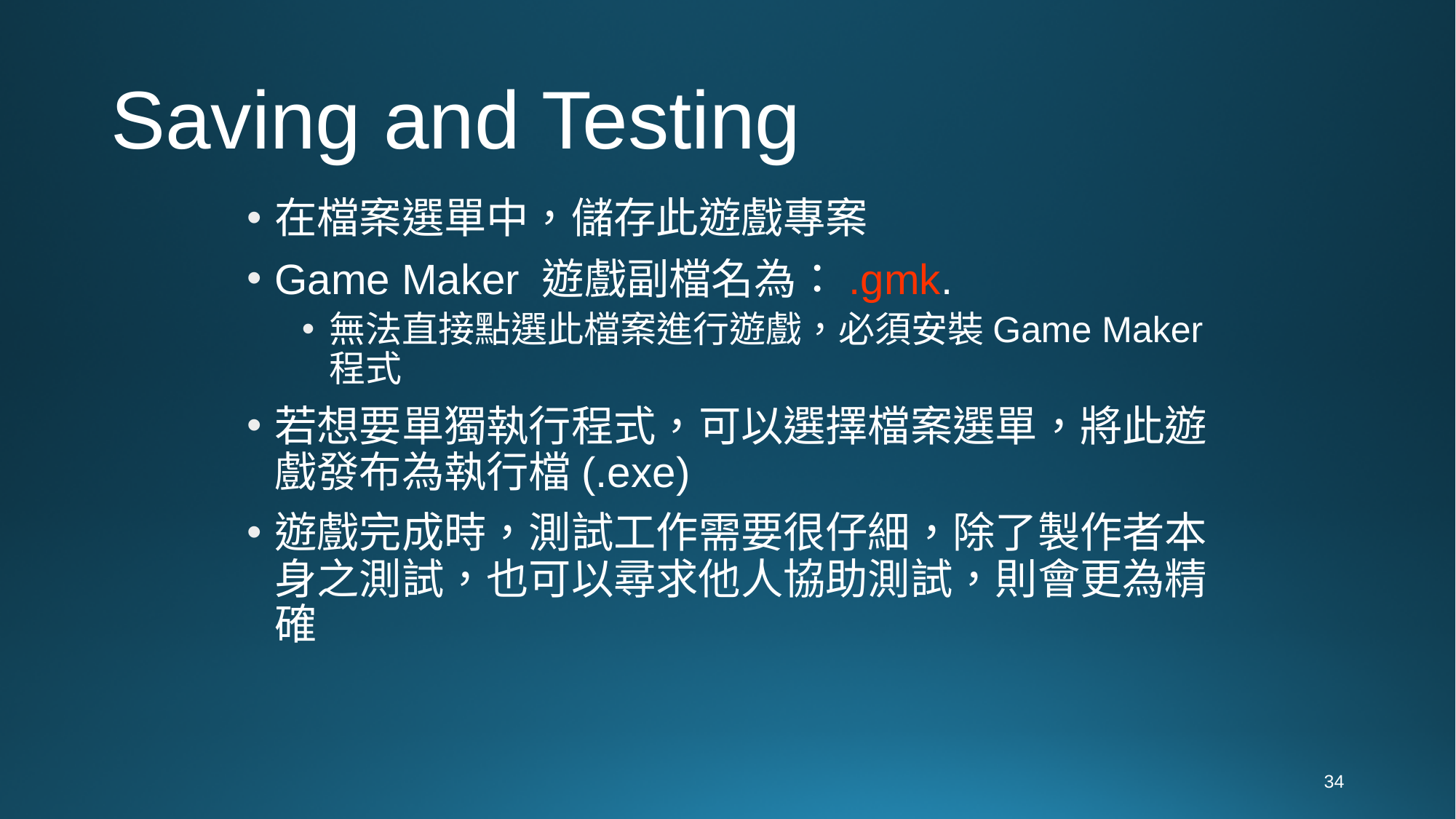

# Saving and Testing
在檔案選單中，儲存此遊戲專案
Game Maker 遊戲副檔名為：.gmk.
無法直接點選此檔案進行遊戲，必須安裝Game Maker程式
若想要單獨執行程式，可以選擇檔案選單，將此遊戲發布為執行檔(.exe)
遊戲完成時，測試工作需要很仔細，除了製作者本身之測試，也可以尋求他人協助測試，則會更為精確
34